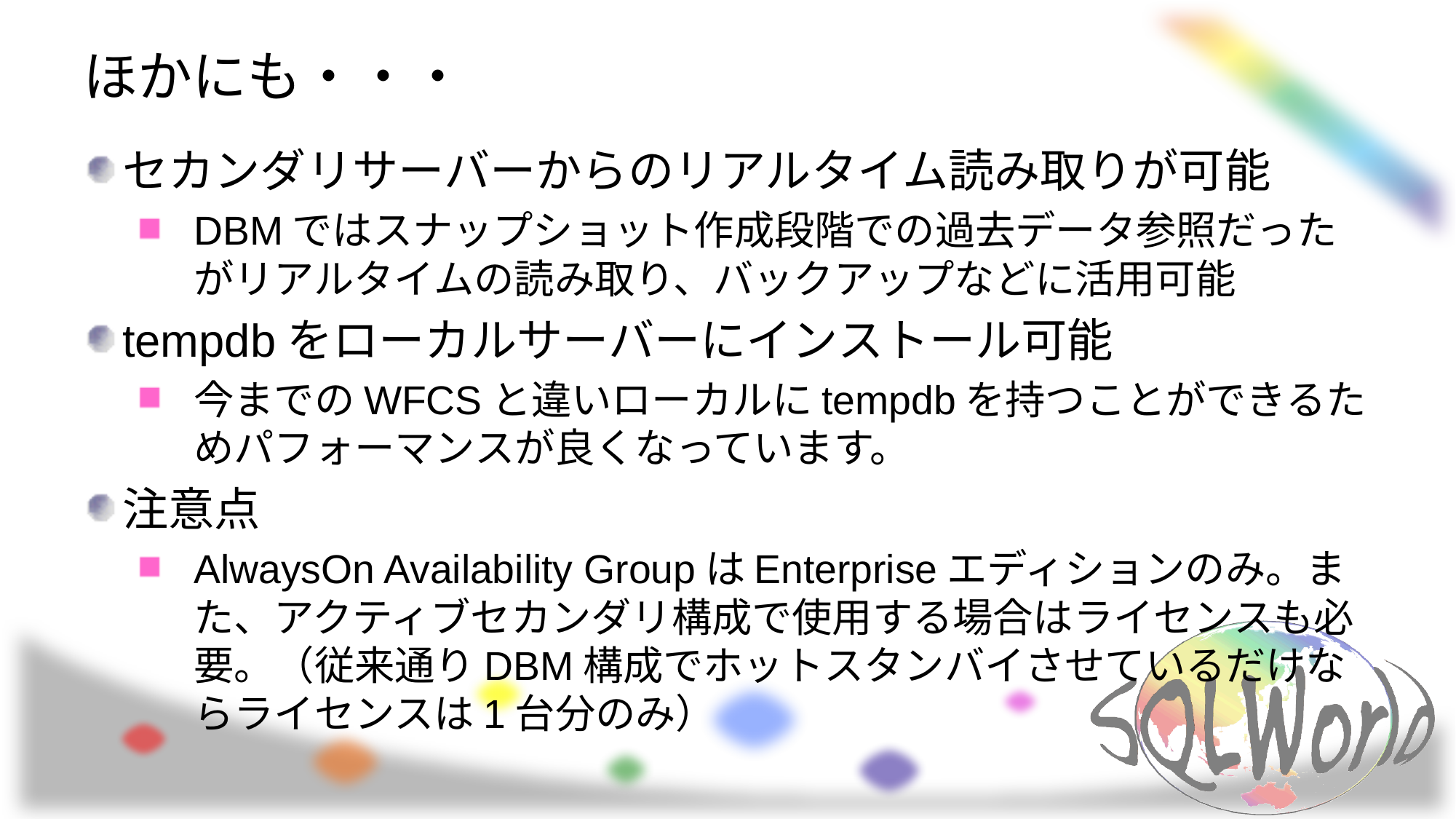

# ほかにも・・・
セカンダリサーバーからのリアルタイム読み取りが可能
DBMではスナップショット作成段階での過去データ参照だったがリアルタイムの読み取り、バックアップなどに活用可能
tempdbをローカルサーバーにインストール可能
今までのWFCSと違いローカルにtempdbを持つことができるためパフォーマンスが良くなっています。
注意点
AlwaysOn Availability GroupはEnterpriseエディションのみ。また、アクティブセカンダリ構成で使用する場合はライセンスも必要。（従来通りDBM構成でホットスタンバイさせているだけならライセンスは1台分のみ）